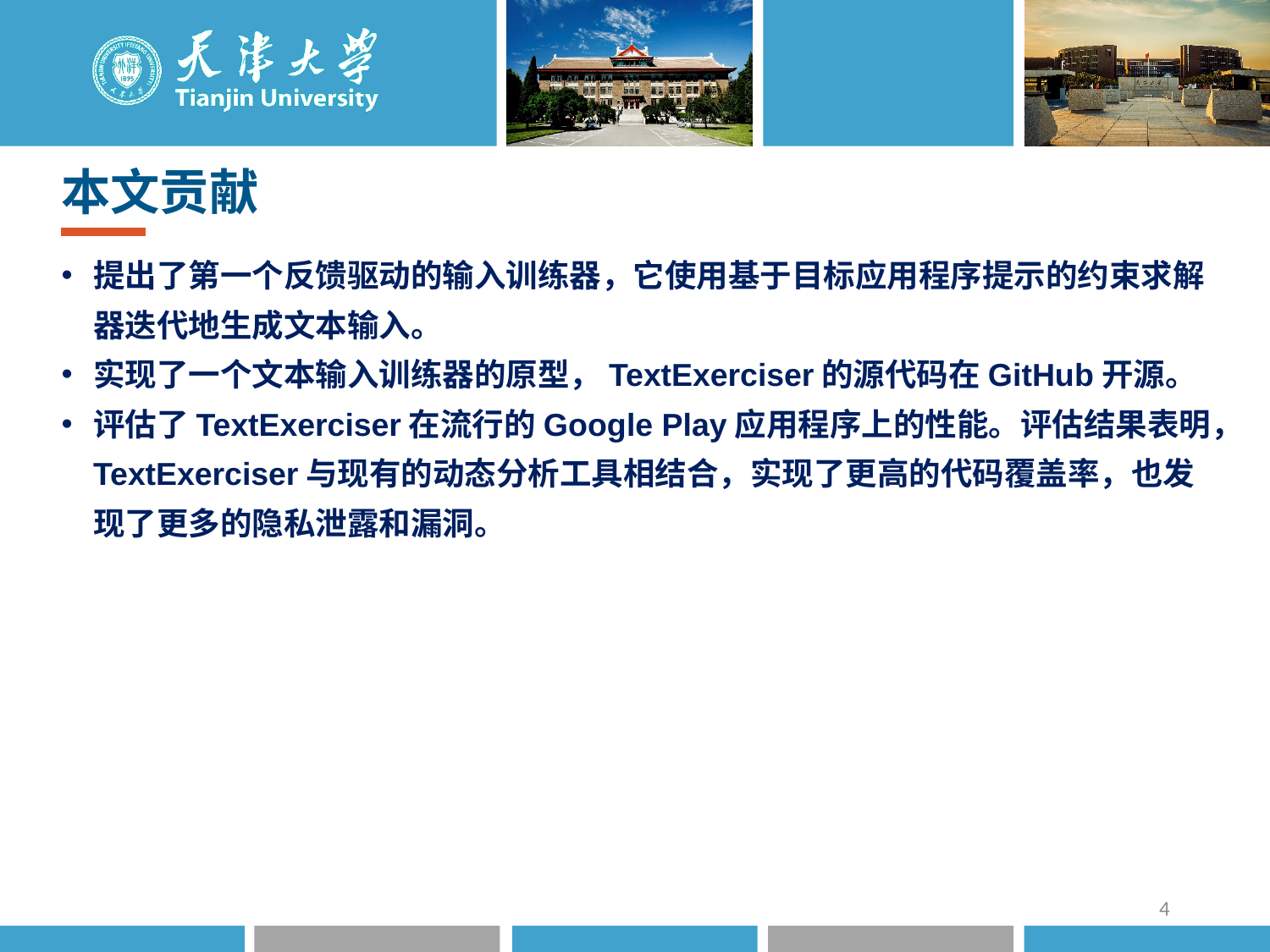

本文贡献
提出了第一个反馈驱动的输入训练器，它使用基于目标应用程序提示的约束求解器迭代地生成文本输入。
实现了一个文本输入训练器的原型，TextExerciser的源代码在GitHub开源。
评估了TextExerciser在流行的Google Play应用程序上的性能。评估结果表明，TextExerciser与现有的动态分析工具相结合，实现了更高的代码覆盖率，也发现了更多的隐私泄露和漏洞。

4